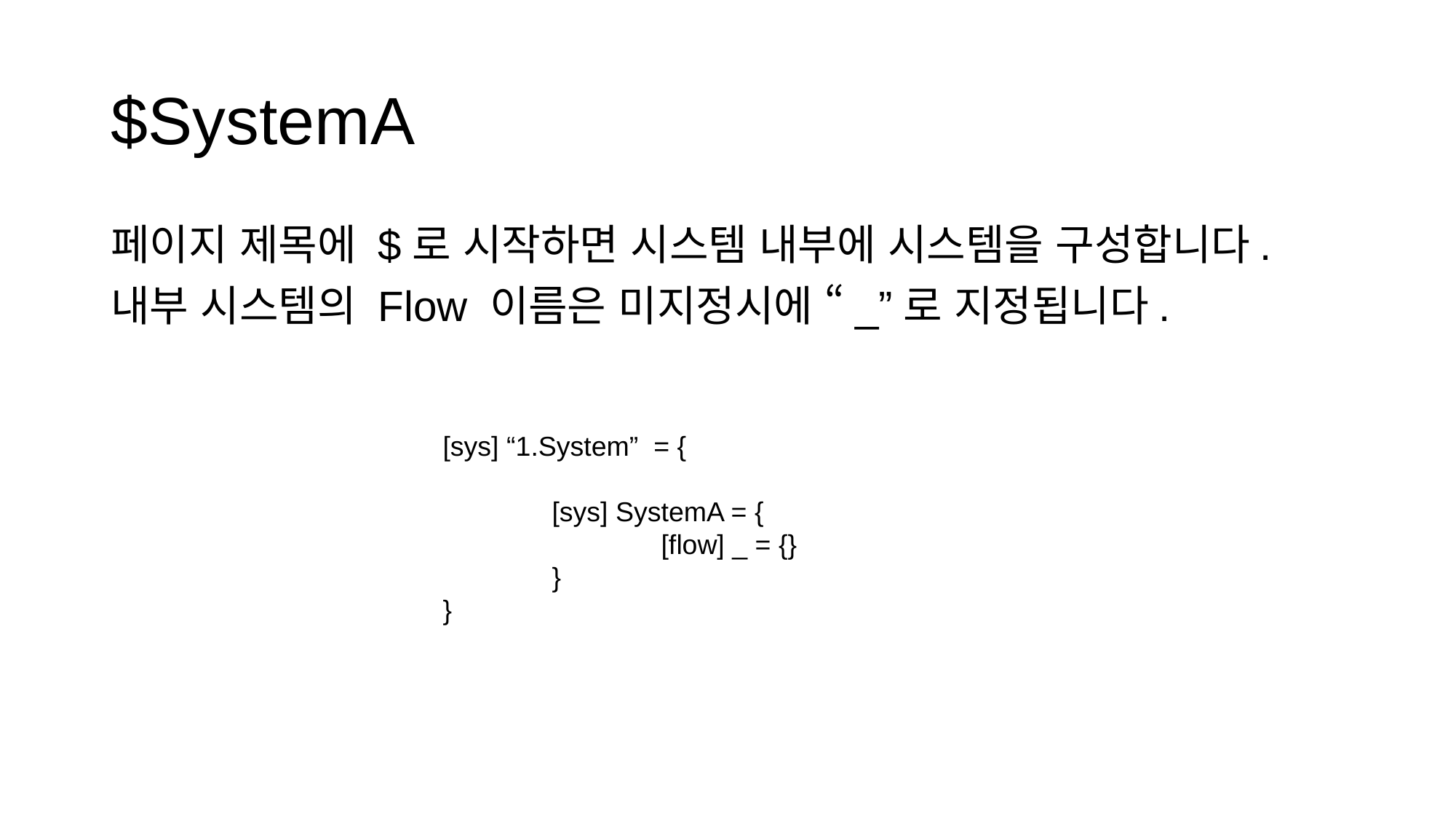

# $SystemA
페이지 제목에 $로 시작하면 시스템 내부에 시스템을 구성합니다.
내부 시스템의 Flow 이름은 미지정시에 “_”로 지정됩니다.
[sys] “1.System”  = {

	[sys] SystemA = {
		[flow] _ = {}
}
}